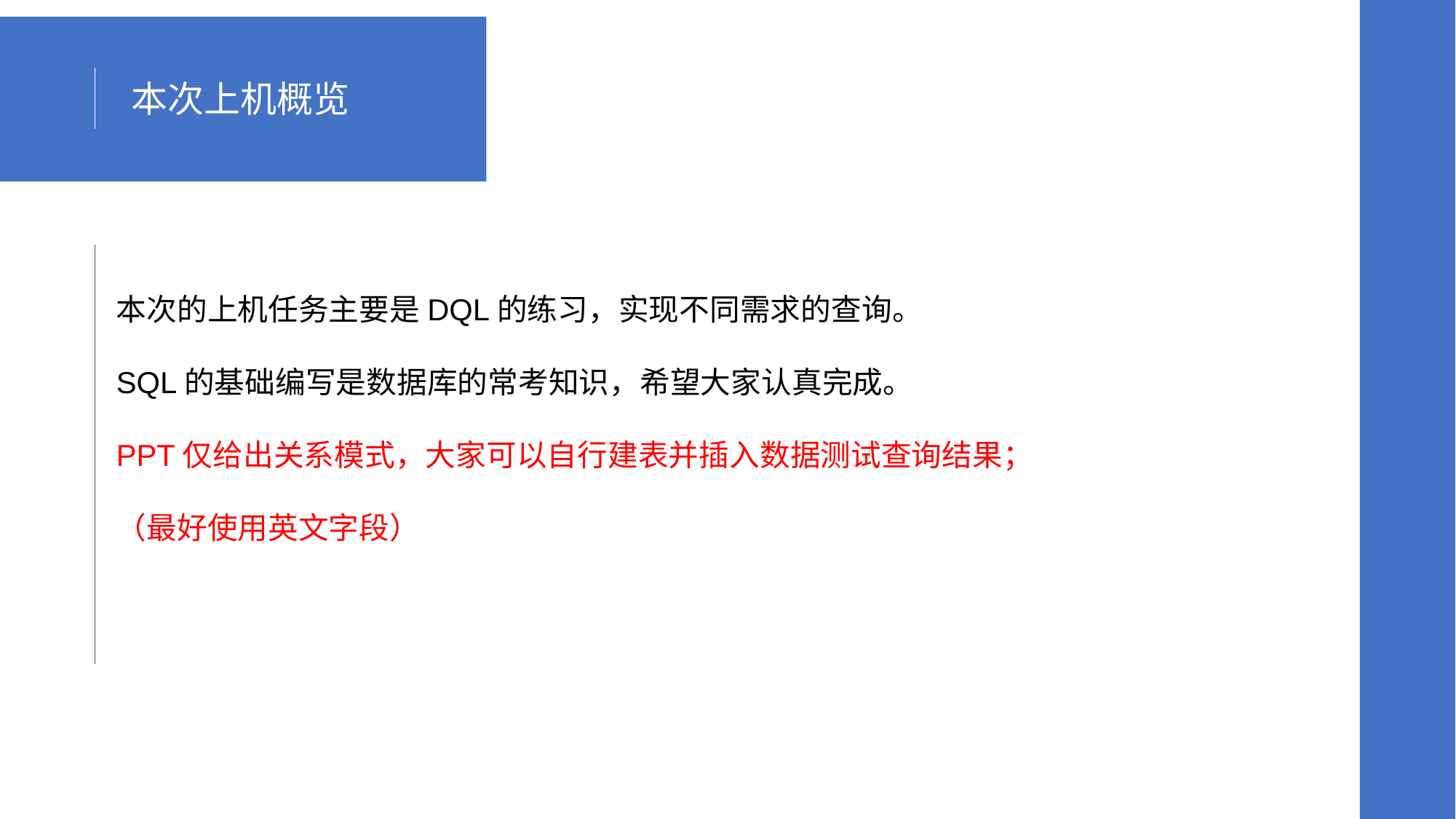

本次上机概览
本次的上机任务主要是DQL的练习，实现不同需求的查询。

SQL的基础编写是数据库的常考知识，希望大家认真完成。

PPT仅给出关系模式，大家可以自行建表并插入数据测试查询结果；

（最好使用英文字段）